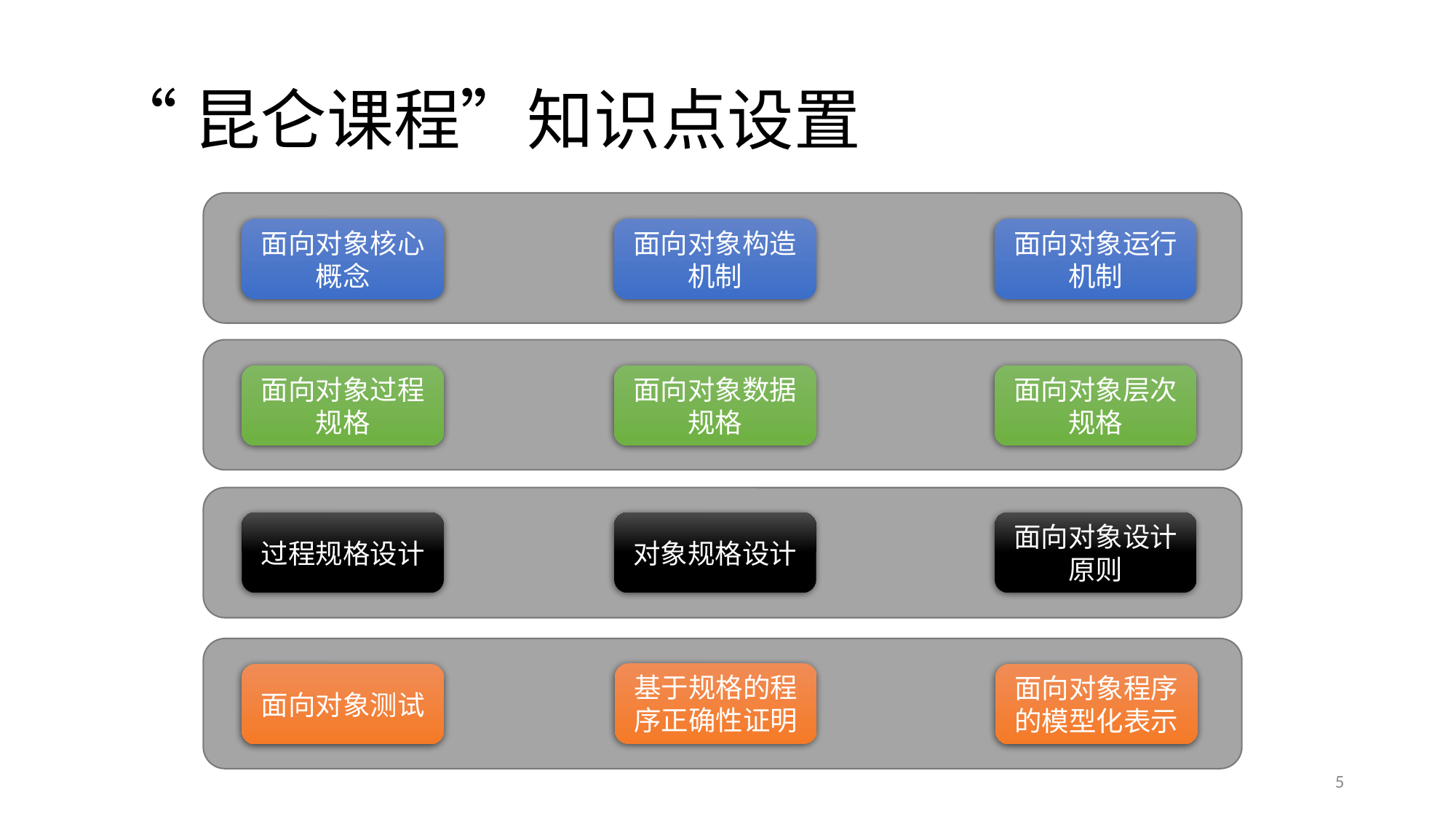

# “昆仑课程”知识点设置

面向对象核心概念
面向对象构造机制
面向对象运行机制

面向对象过程规格
面向对象数据规格
面向对象层次规格

面向对象设计原则
过程规格设计
对象规格设计

基于规格的程序正确性证明
面向对象测试
面向对象程序的模型化表示
5